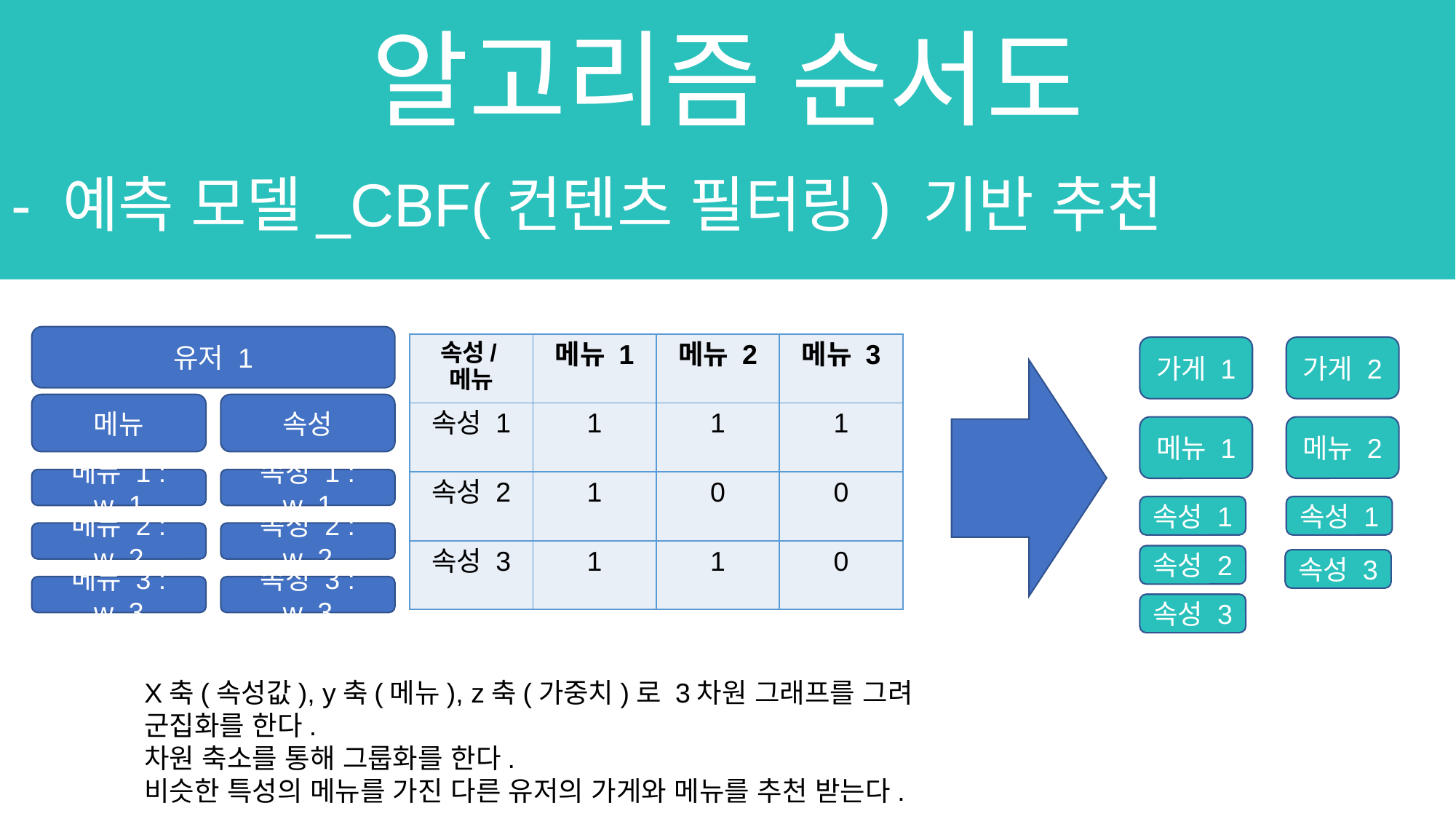

알고리즘 순서도
- 예측 모델_CBF(컨텐츠 필터링) 기반 추천
유저 1
| 속성/메뉴 | 메뉴 1 | 메뉴 2 | 메뉴 3 |
| --- | --- | --- | --- |
| 속성 1 | 1 | 1 | 1 |
| 속성 2 | 1 | 0 | 0 |
| 속성 3 | 1 | 1 | 0 |
가게 1
가게 2

메뉴
속성
메뉴 1
메뉴 2
메뉴 1 : w_1
속성 1 : w_1
속성 1
속성 1
메뉴 2 : w_2
속성 2 : w_2
속성 2
속성 3
메뉴 3 : w_3
속성 3 : w_3
속성 3
X축(속성값), y축(메뉴), z축(가중치)로 3차원 그래프를 그려 군집화를 한다.
차원 축소를 통해 그룹화를 한다.
비슷한 특성의 메뉴를 가진 다른 유저의 가게와 메뉴를 추천 받는다.